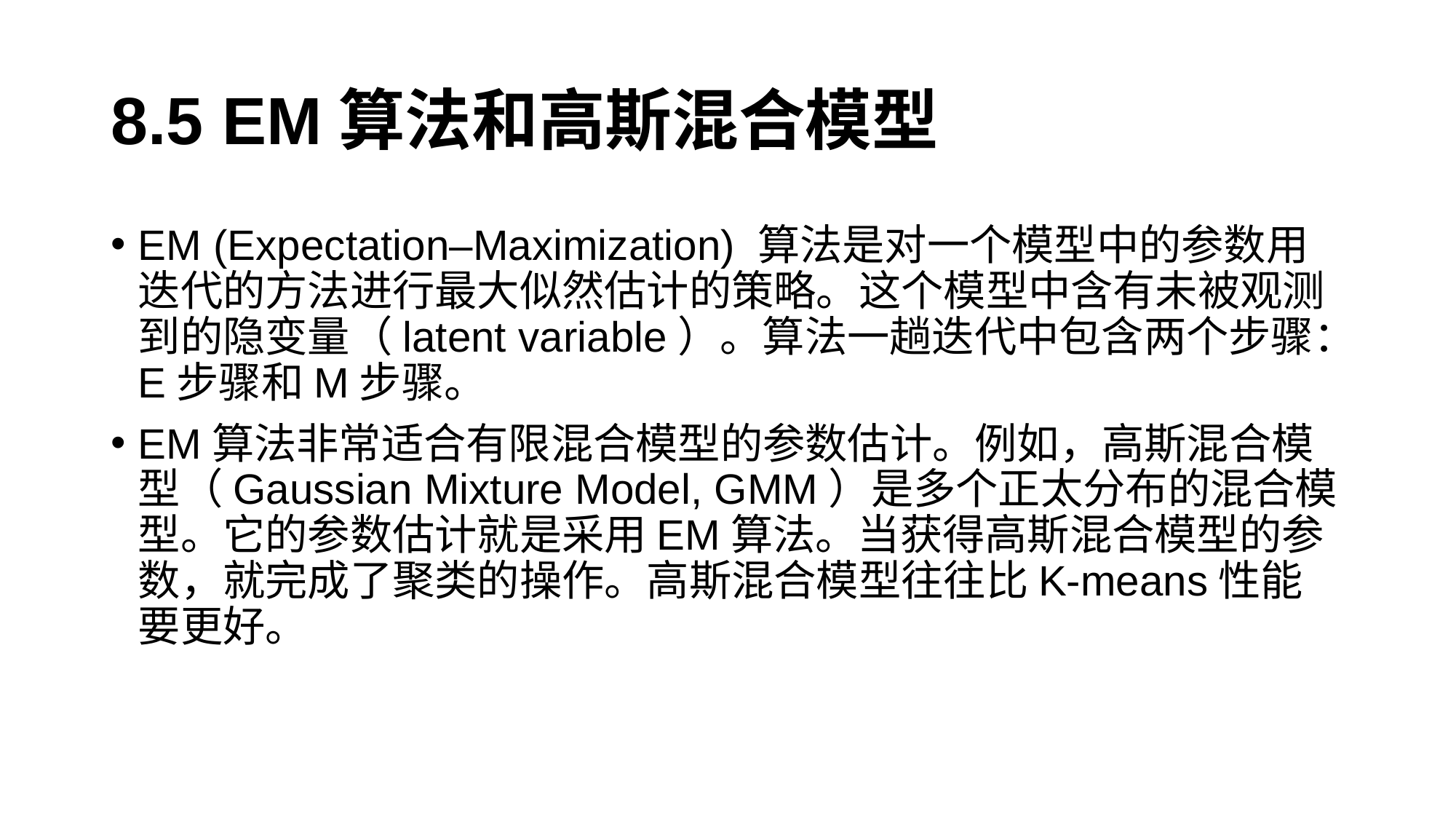

# 8.5 EM算法和高斯混合模型
EM (Expectation–Maximization) 算法是对一个模型中的参数用迭代的方法进行最大似然估计的策略。这个模型中含有未被观测到的隐变量（latent variable）。算法一趟迭代中包含两个步骤：E步骤和M步骤。
EM算法非常适合有限混合模型的参数估计。例如，高斯混合模型（Gaussian Mixture Model, GMM）是多个正太分布的混合模型。它的参数估计就是采用EM算法。当获得高斯混合模型的参数，就完成了聚类的操作。高斯混合模型往往比K-means性能要更好。